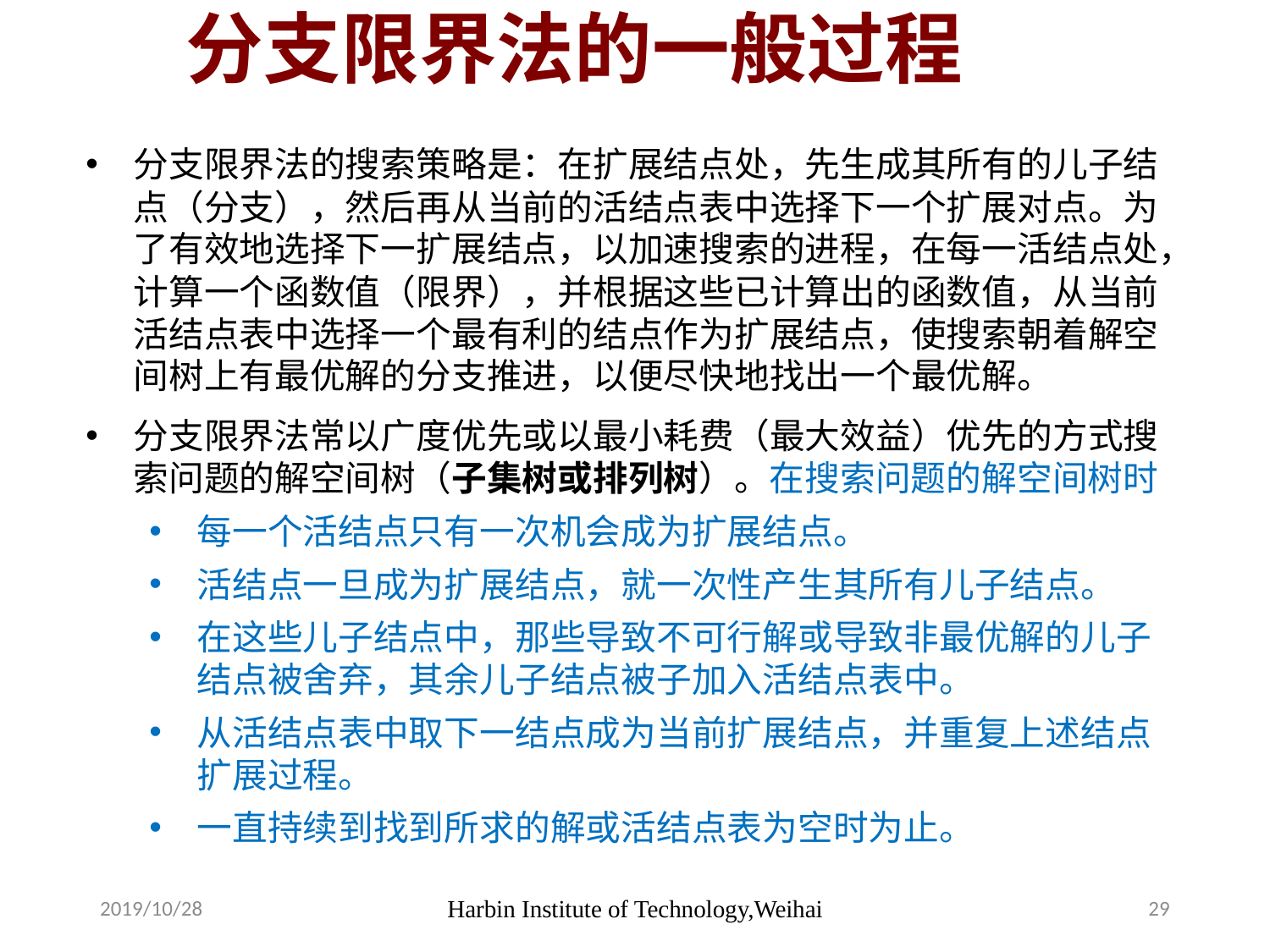

分支限界法的一般过程
分支限界法的搜索策略是：在扩展结点处，先生成其所有的儿子结点（分支），然后再从当前的活结点表中选择下一个扩展对点。为了有效地选择下一扩展结点，以加速搜索的进程，在每一活结点处，计算一个函数值（限界），并根据这些已计算出的函数值，从当前活结点表中选择一个最有利的结点作为扩展结点，使搜索朝着解空间树上有最优解的分支推进，以便尽快地找出一个最优解。
分支限界法常以广度优先或以最小耗费（最大效益）优先的方式搜索问题的解空间树（子集树或排列树）。在搜索问题的解空间树时
每一个活结点只有一次机会成为扩展结点。
活结点一旦成为扩展结点，就一次性产生其所有儿子结点。
在这些儿子结点中，那些导致不可行解或导致非最优解的儿子结点被舍弃，其余儿子结点被子加入活结点表中。
从活结点表中取下一结点成为当前扩展结点，并重复上述结点扩展过程。
一直持续到找到所求的解或活结点表为空时为止。

2019/10/28
Harbin Institute of Technology,Weihai
29